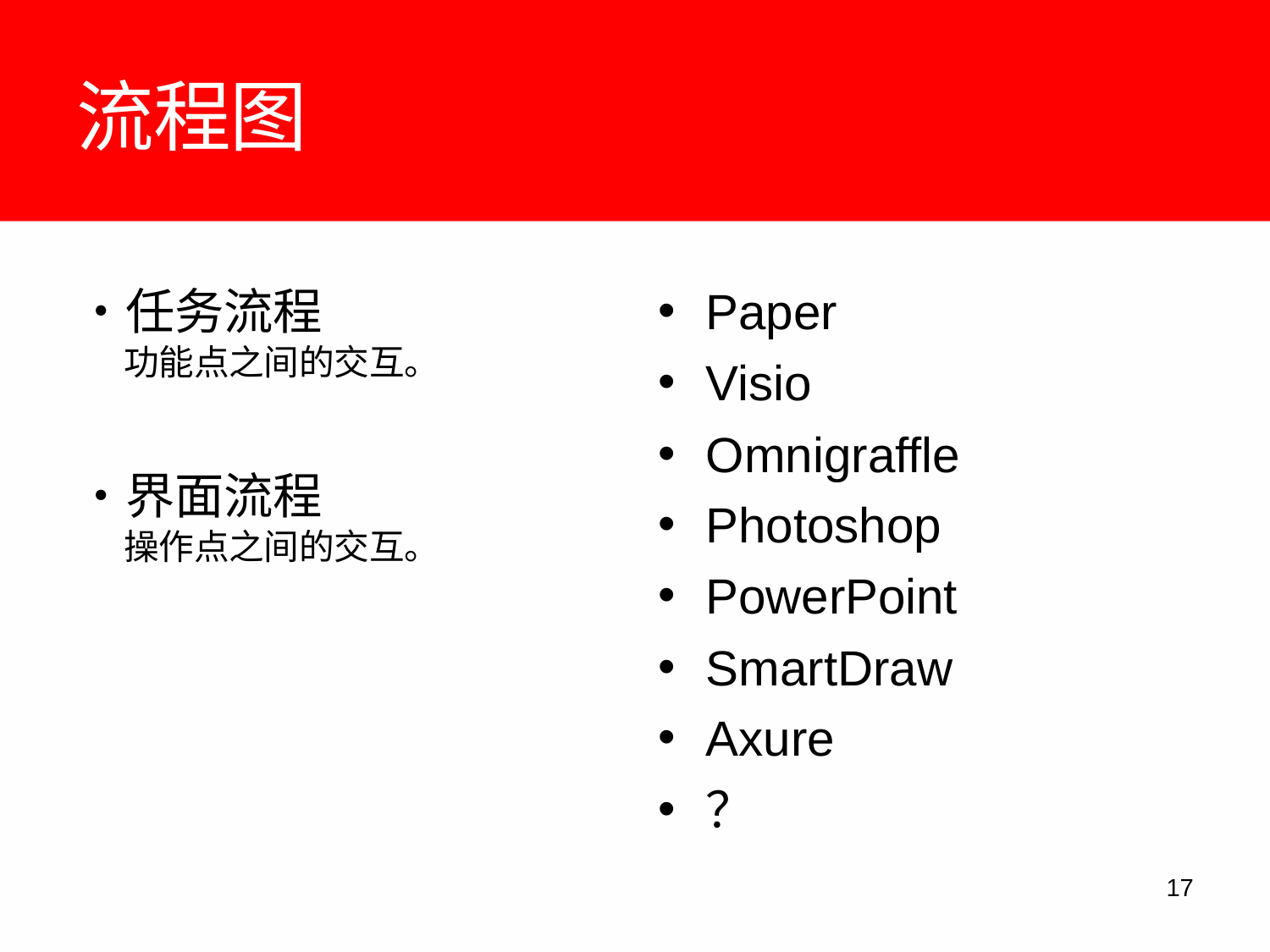

流程图
•	任务流程
功能点之间的交互。
Paper

Visio

Omnigraffle

Photoshop

PowerPoint

SmartDraw

Axure
•	界面流程
操作点之间的交互。
？
17